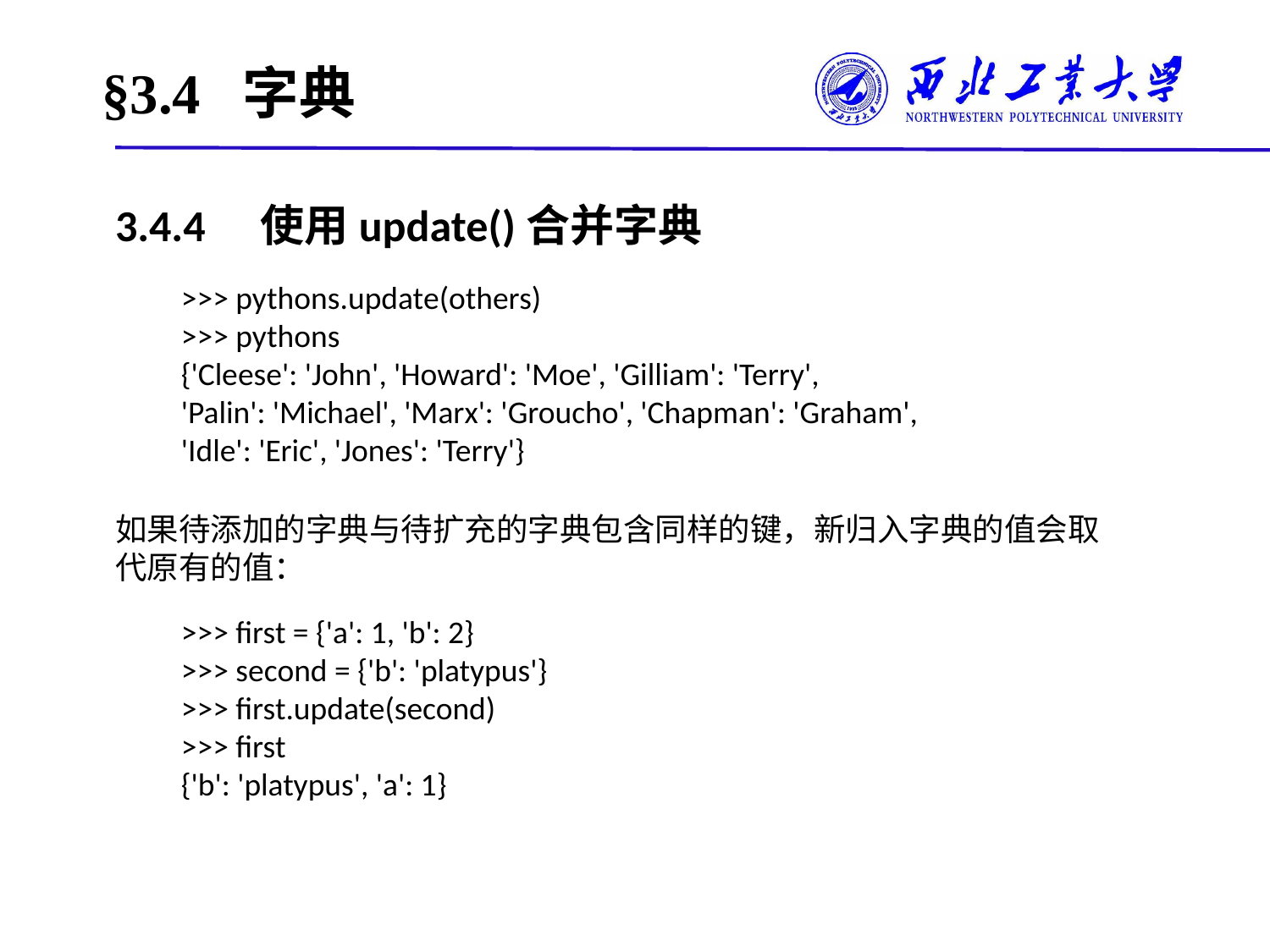

# §3.4  字典
3.4.4　使用update()合并字典

>>> pythons.update(others)
>>> pythons
{'Cleese': 'John', 'Howard': 'Moe', 'Gilliam': 'Terry',
'Palin': 'Michael', 'Marx': 'Groucho', 'Chapman': 'Graham',
'Idle': 'Eric', 'Jones': 'Terry'}
如果待添加的字典与待扩充的字典包含同样的键，新归入字典的值会取代原有的值：
>>> first = {'a': 1, 'b': 2}
>>> second = {'b': 'platypus'}
>>> first.update(second)
>>> first
{'b': 'platypus', 'a': 1}